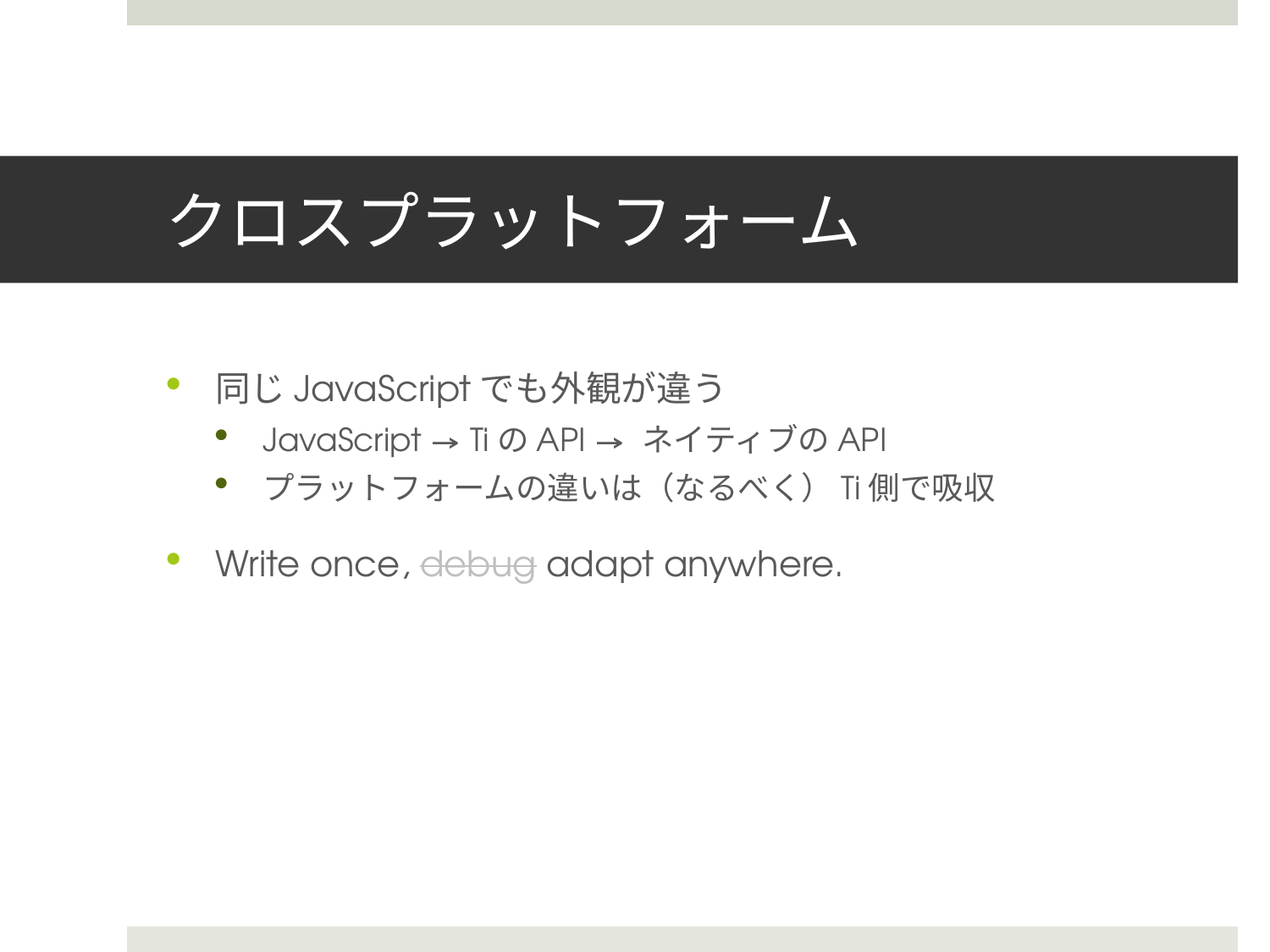

# クロスプラットフォーム
同じJavaScriptでも外観が違う
JavaScript → TiのAPI → ネイティブのAPI
プラットフォームの違いは（なるべく）Ti側で吸収
Write once, debug adapt anywhere.